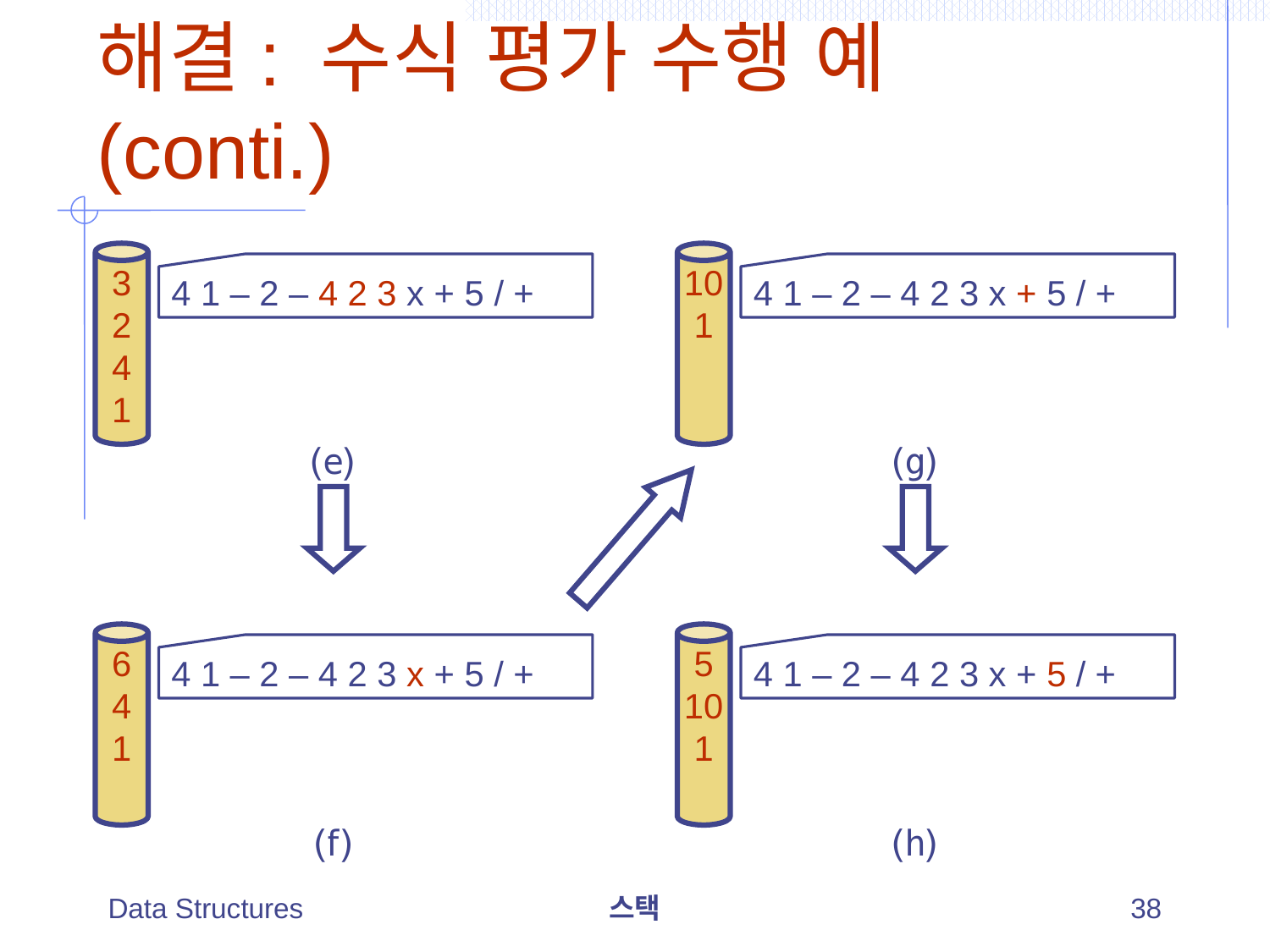

# 해결: 수식 평가 수행 예 (conti.)
3
2
4
1
10
1
4 1 – 2 – 4 2 3 x + 5 / +
4 1 – 2 – 4 2 3 x + 5 / +
(e)
(g)

6
4
1
5
10
1
4 1 – 2 – 4 2 3 x + 5 / +
4 1 – 2 – 4 2 3 x + 5 / +
(f)
(h)
Data Structures
스택
38